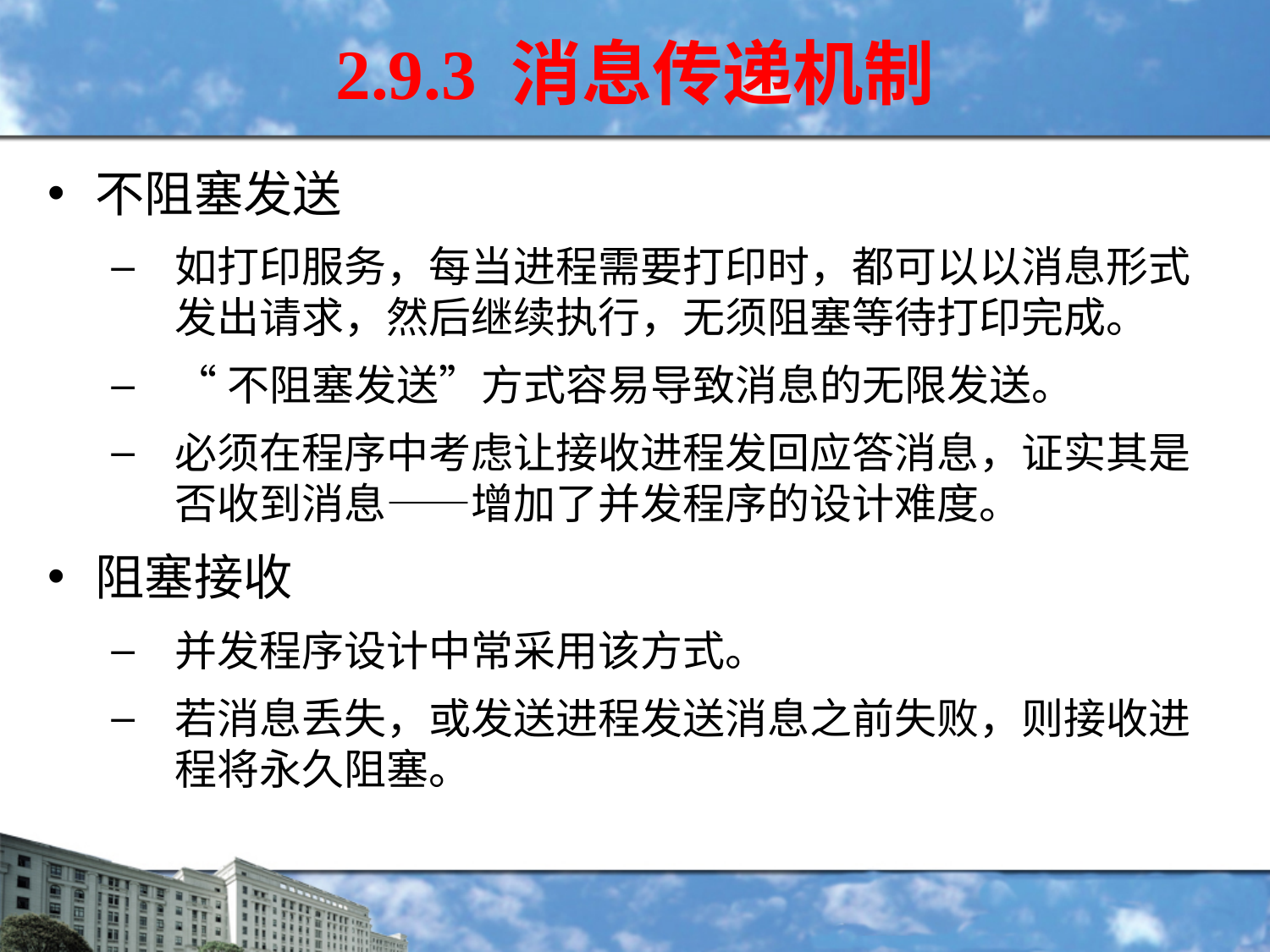

2.9.3 消息传递机制
不阻塞发送
如打印服务，每当进程需要打印时，都可以以消息形式发出请求，然后继续执行，无须阻塞等待打印完成。
“不阻塞发送”方式容易导致消息的无限发送。
必须在程序中考虑让接收进程发回应答消息，证实其是否收到消息——增加了并发程序的设计难度。
阻塞接收
并发程序设计中常采用该方式。
若消息丢失，或发送进程发送消息之前失败，则接收进程将永久阻塞。